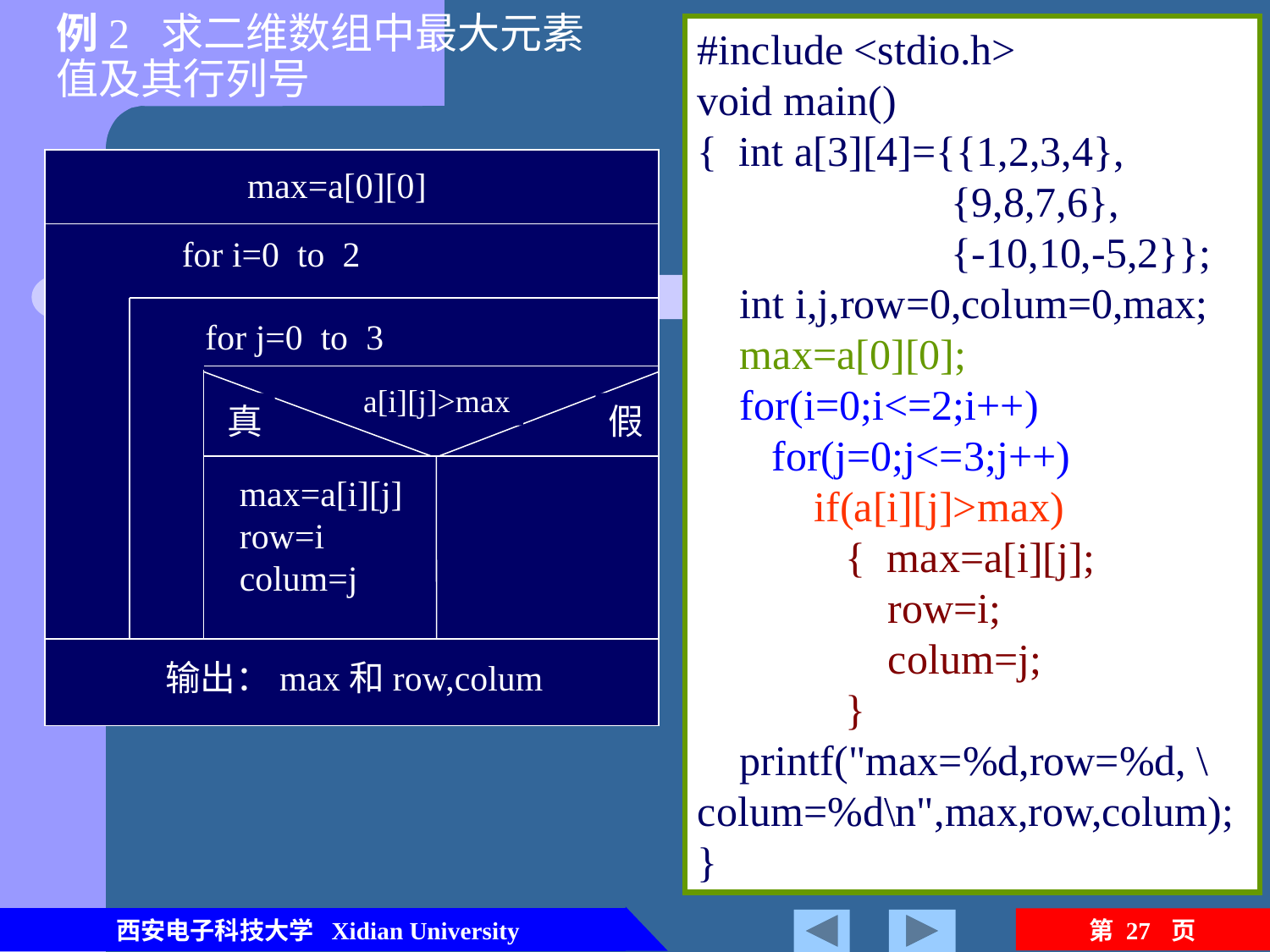

#include <stdio.h>
void main()
{  int a[3][4]={{1,2,3,4},
                        {9,8,7,6},
                        {-10,10,-5,2}};
    int i,j,row=0,colum=0,max;
    max=a[0][0];
    for(i=0;i<=2;i++)
       for(j=0;j<=3;j++)
           if(a[i][j]>max)
	  {  max=a[i][j];
 	      row=i;
	      colum=j;
	  }
    printf("max=%d,row=%d, \
colum=%d\n",max,row,colum);
}
例2  求二维数组中最大元素值及其行列号

max=a[0][0]

for i=0  to  2

for j=0  to  3

a[i][j]>max
真
假

max=a[i][j]
row=i
colum=j

输出：max和row,colum